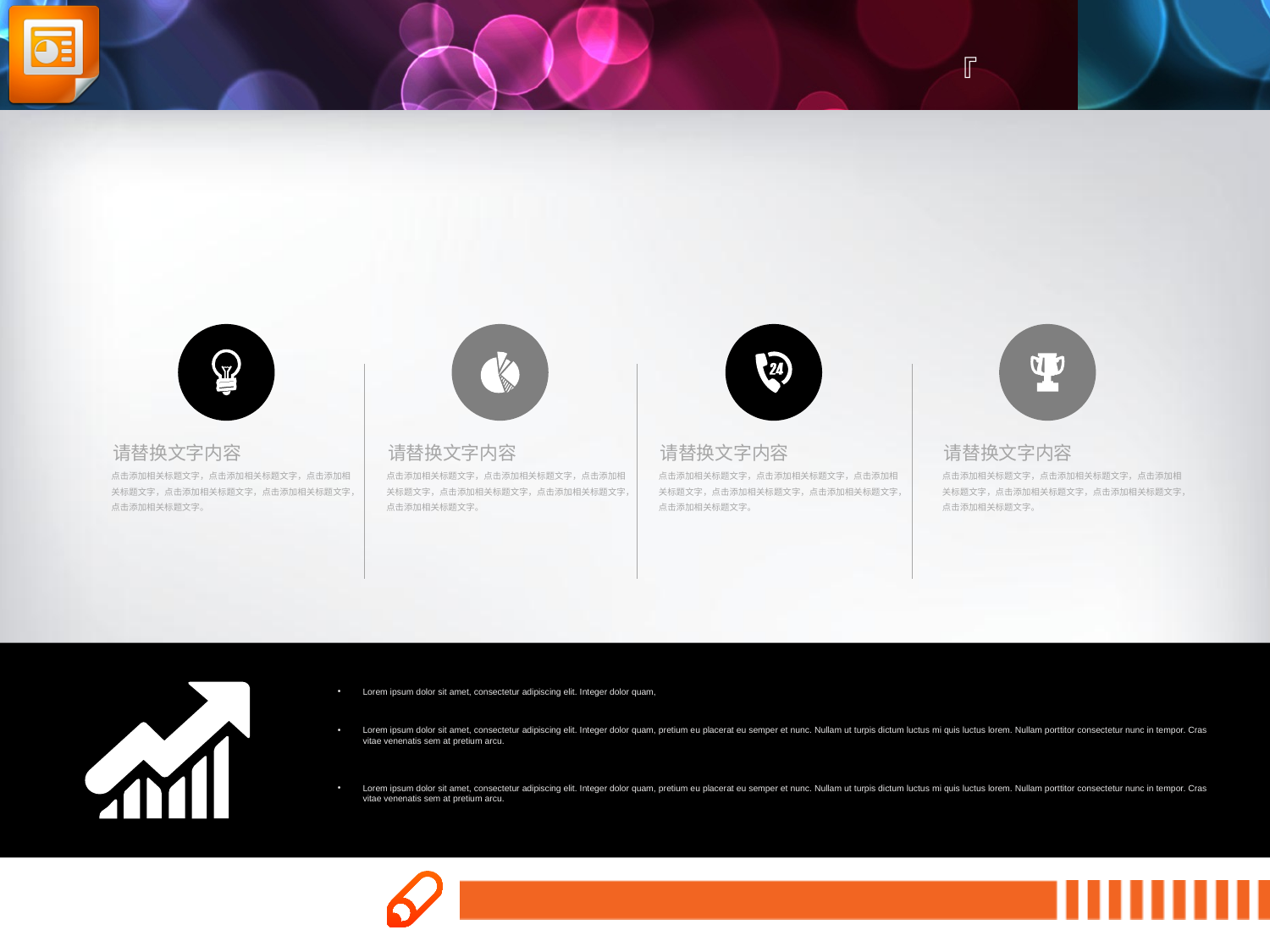

请替换文字内容
请替换文字内容
请替换文字内容
请替换文字内容
点击添加相关标题文字，点击添加相关标题文字，点击添加相关标题文字，点击添加相关标题文字，点击添加相关标题文字，点击添加相关标题文字。
点击添加相关标题文字，点击添加相关标题文字，点击添加相关标题文字，点击添加相关标题文字，点击添加相关标题文字，点击添加相关标题文字。
点击添加相关标题文字，点击添加相关标题文字，点击添加相关标题文字，点击添加相关标题文字，点击添加相关标题文字，点击添加相关标题文字。
点击添加相关标题文字，点击添加相关标题文字，点击添加相关标题文字，点击添加相关标题文字，点击添加相关标题文字，点击添加相关标题文字。

Lorem ipsum dolor sit amet, consectetur adipiscing elit. Integer dolor quam,
Lorem ipsum dolor sit amet, consectetur adipiscing elit. Integer dolor quam, pretium eu placerat eu semper et nunc. Nullam ut turpis dictum luctus mi quis luctus lorem. Nullam porttitor consectetur nunc in tempor. Cras vitae venenatis sem at pretium arcu.
Lorem ipsum dolor sit amet, consectetur adipiscing elit. Integer dolor quam, pretium eu placerat eu semper et nunc. Nullam ut turpis dictum luctus mi quis luctus lorem. Nullam porttitor consectetur nunc in tempor. Cras vitae venenatis sem at pretium arcu.